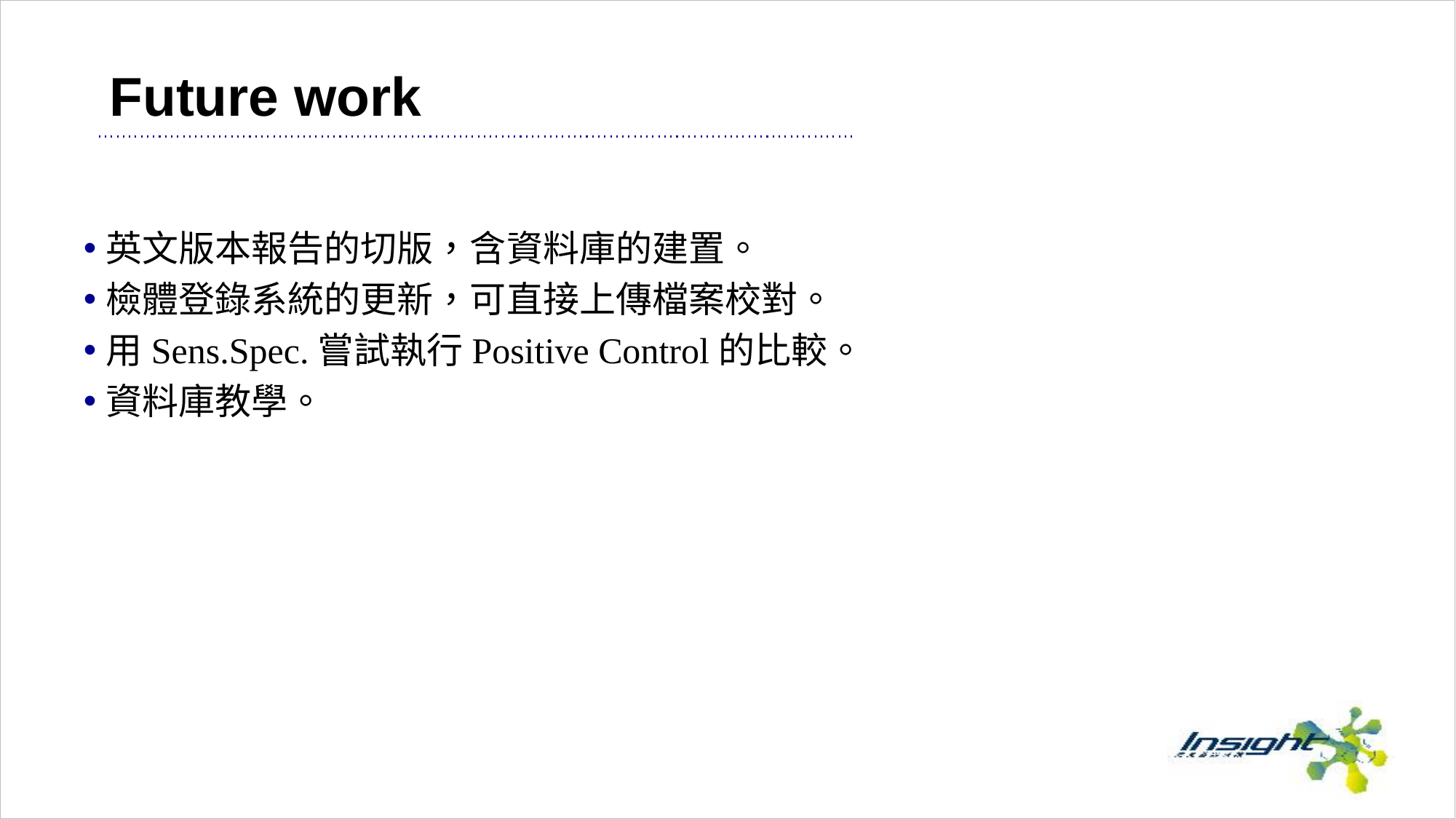

# Future work

英文版本報告的切版，含資料庫的建置。
檢體登錄系統的更新，可直接上傳檔案校對。
用Sens.Spec.嘗試執行Positive Control的比較。
資料庫教學。